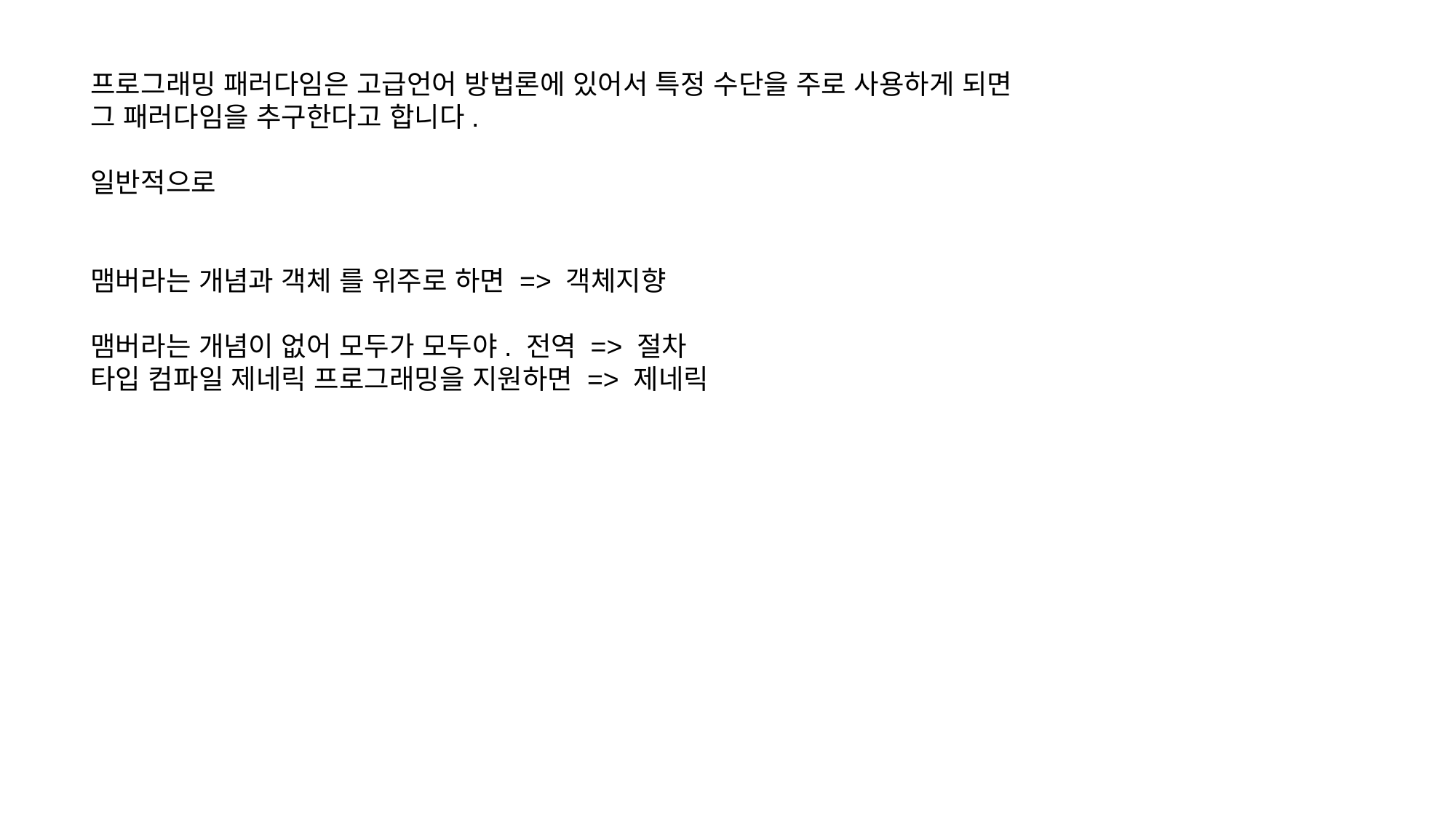

프로그래밍 패러다임은 고급언어 방법론에 있어서 특정 수단을 주로 사용하게 되면
그 패러다임을 추구한다고 합니다.

일반적으로

맴버라는 개념과 객체 를 위주로 하면 => 객체지향

맴버라는 개념이 없어 모두가 모두야. 전역 => 절차
타입 컴파일 제네릭 프로그래밍을 지원하면 => 제네릭